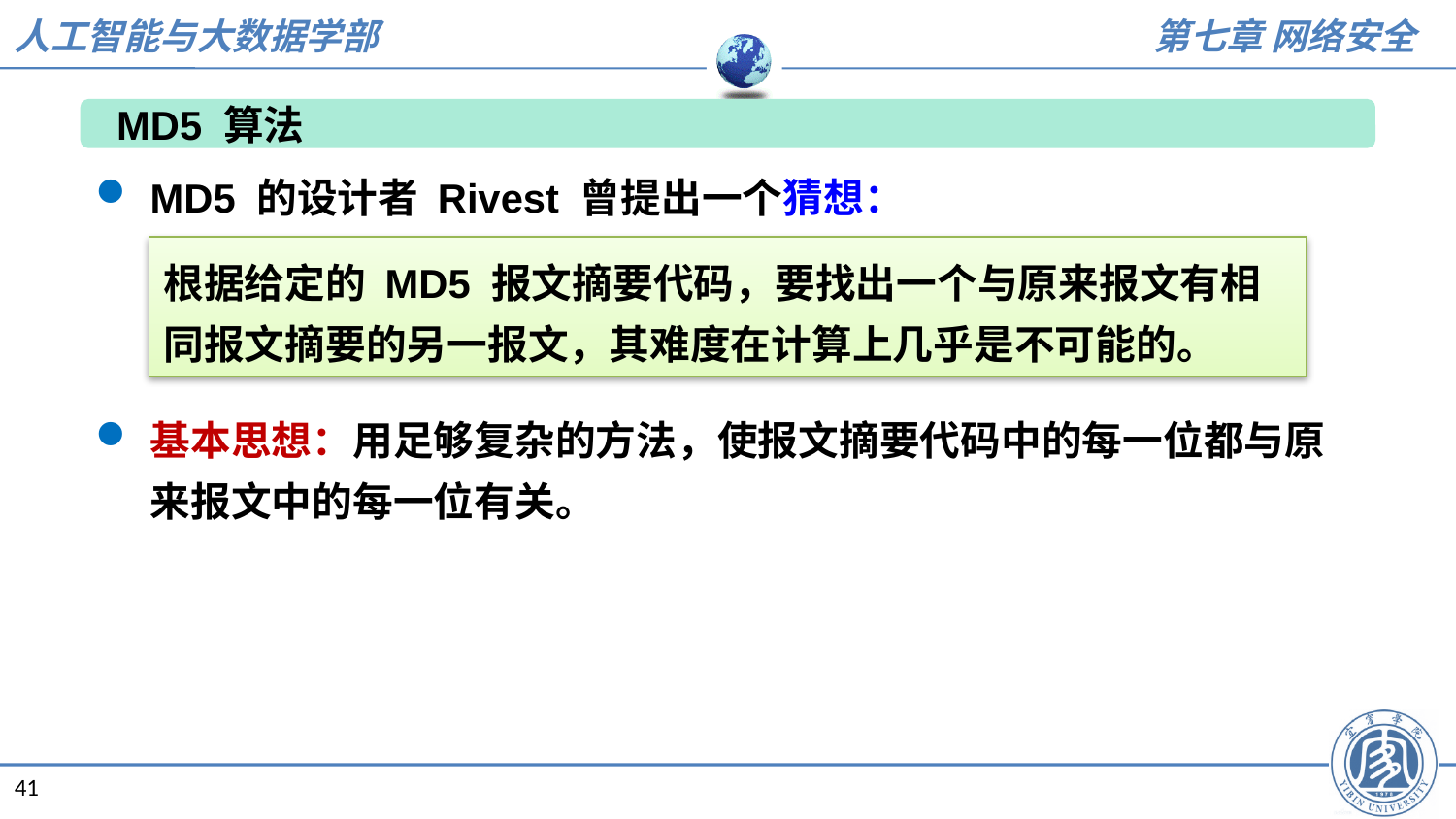

MD5 算法

MD5 的设计者 Rivest 曾提出一个猜想：

基本思想：用足够复杂的方法，使报文摘要代码中的每一位都与原来报文中的每一位有关。
根据给定的 MD5 报文摘要代码，要找出一个与原来报文有相同报文摘要的另一报文，其难度在计算上几乎是不可能的。
41